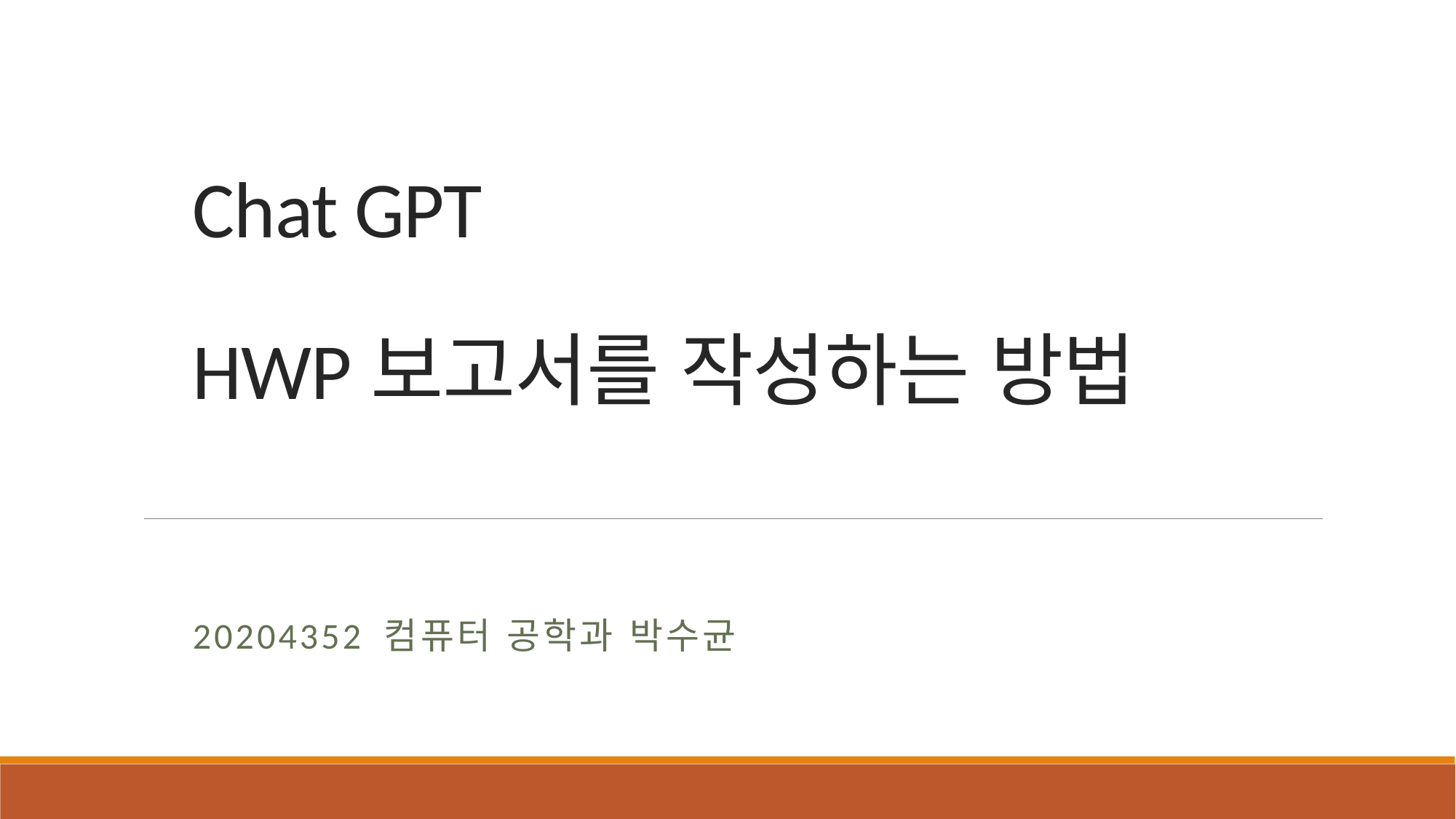

# Chat GPT HWP보고서를 작성하는 방법
20204352 컴퓨터 공학과 박수균